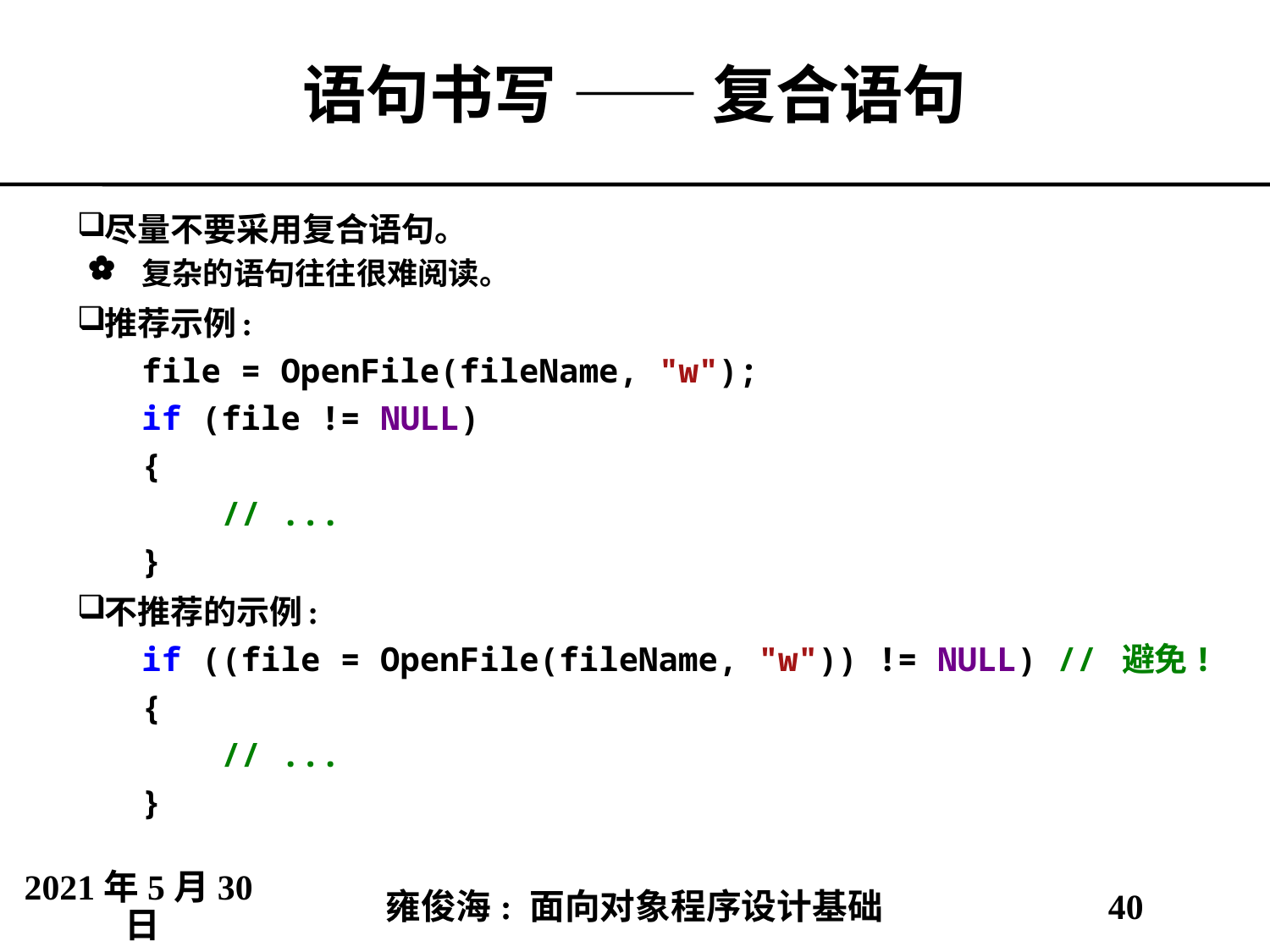

# 语句书写 —— 复合语句

尽量不要采用复合语句。
复杂的语句往往很难阅读。
推荐示例:
file = OpenFile(fileName, "w");
if (file != NULL)
{
    // ...
}
不推荐的示例:
if ((file = OpenFile(fileName, "w")) != NULL) // 避免!
{
    // ...
}
2021年5月30日
雍俊海: 面向对象程序设计基础
40